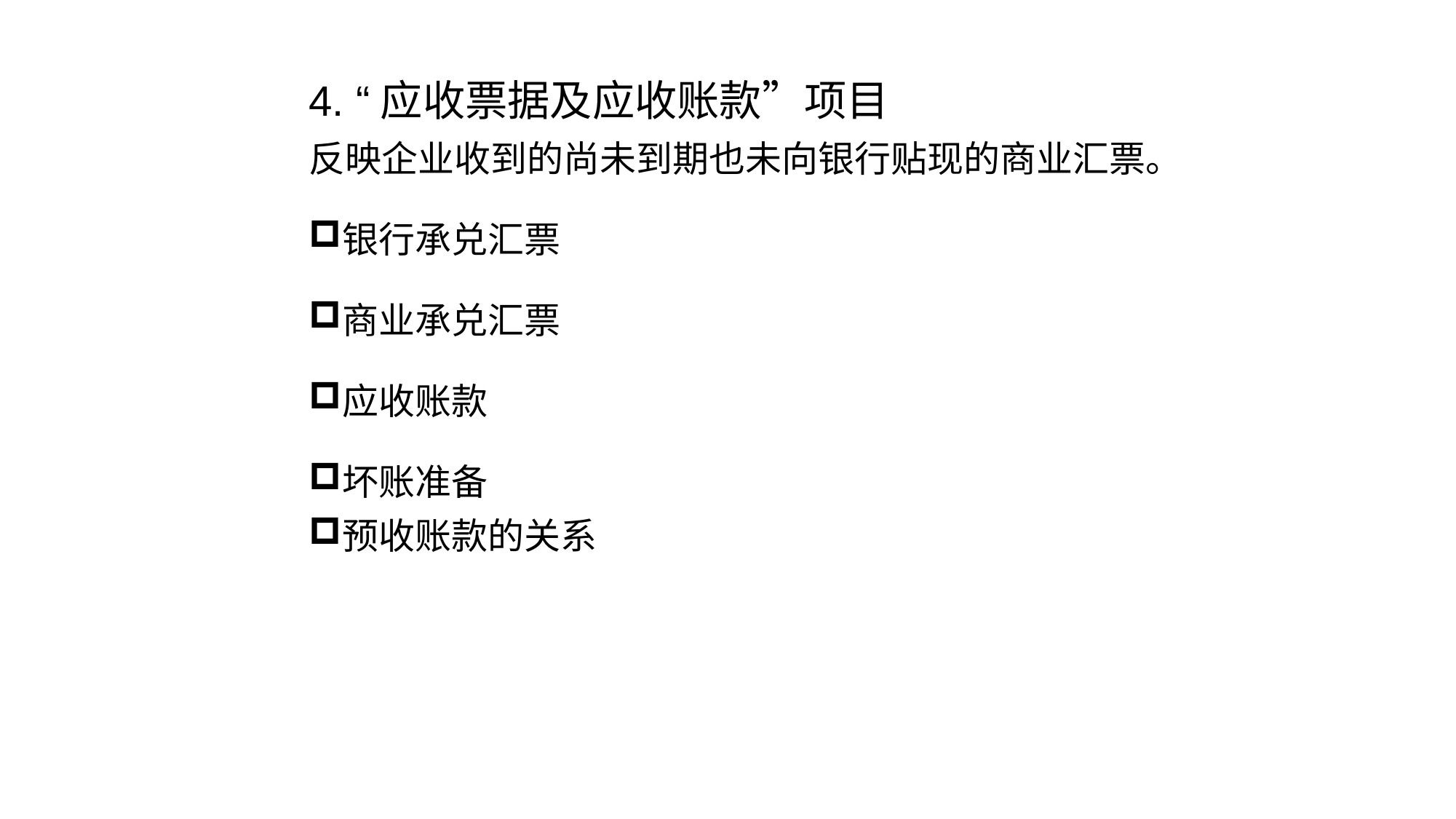

4. “应收票据及应收账款”项目
反映企业收到的尚未到期也未向银行贴现的商业汇票。
银行承兑汇票
商业承兑汇票
应收账款
坏账准备
预收账款的关系